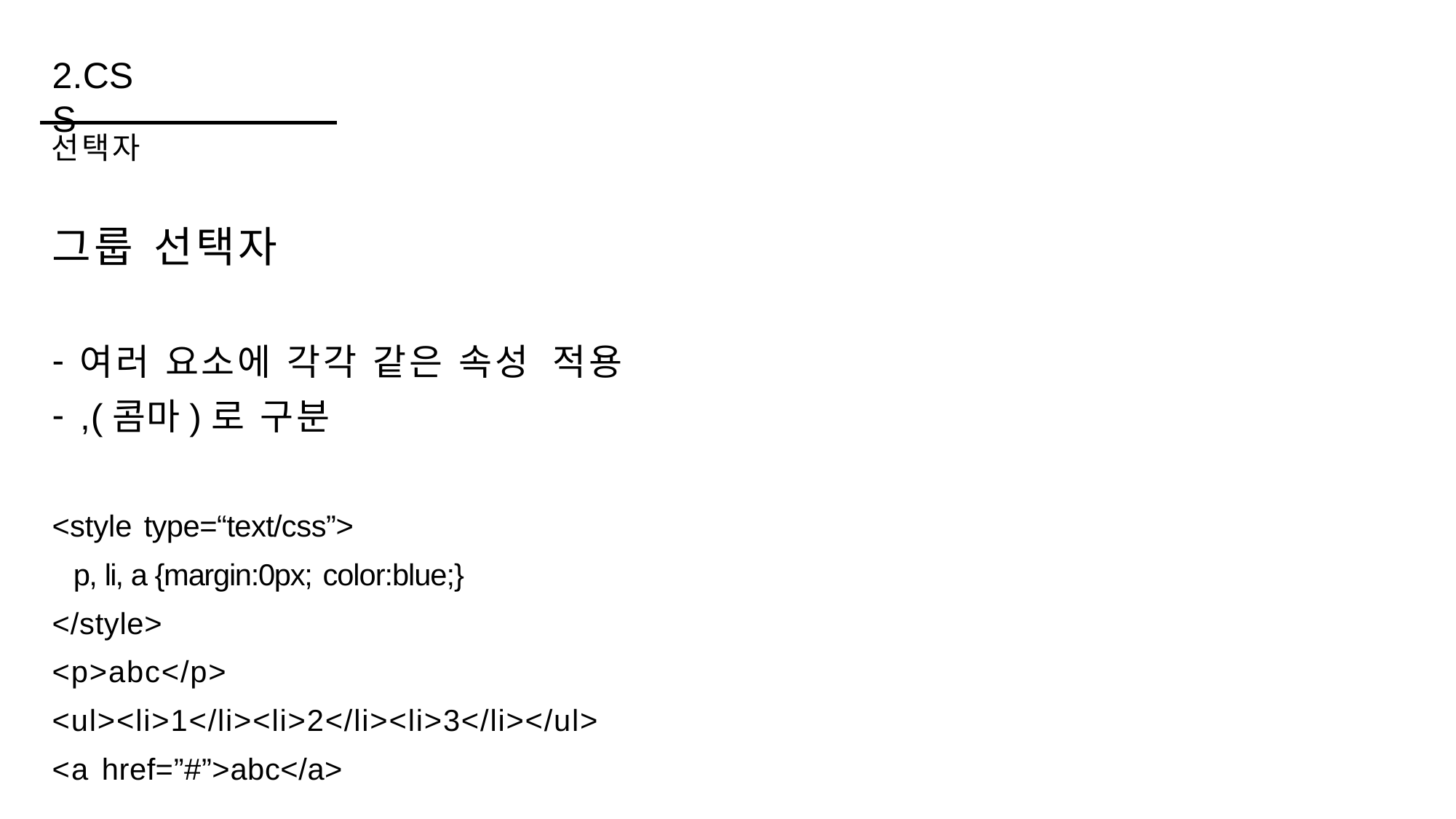

# 2.CSS

선택자

그룹 선택자

여러 요소에 각각 같은 속성 적용
,(콤마)로 구분

<style type=“text/css”>
p, li, a {margin:0px; color:blue;}
</style>
<p>abc</p>
<ul><li>1</li><li>2</li><li>3</li></ul>
<a href=”#”>abc</a>